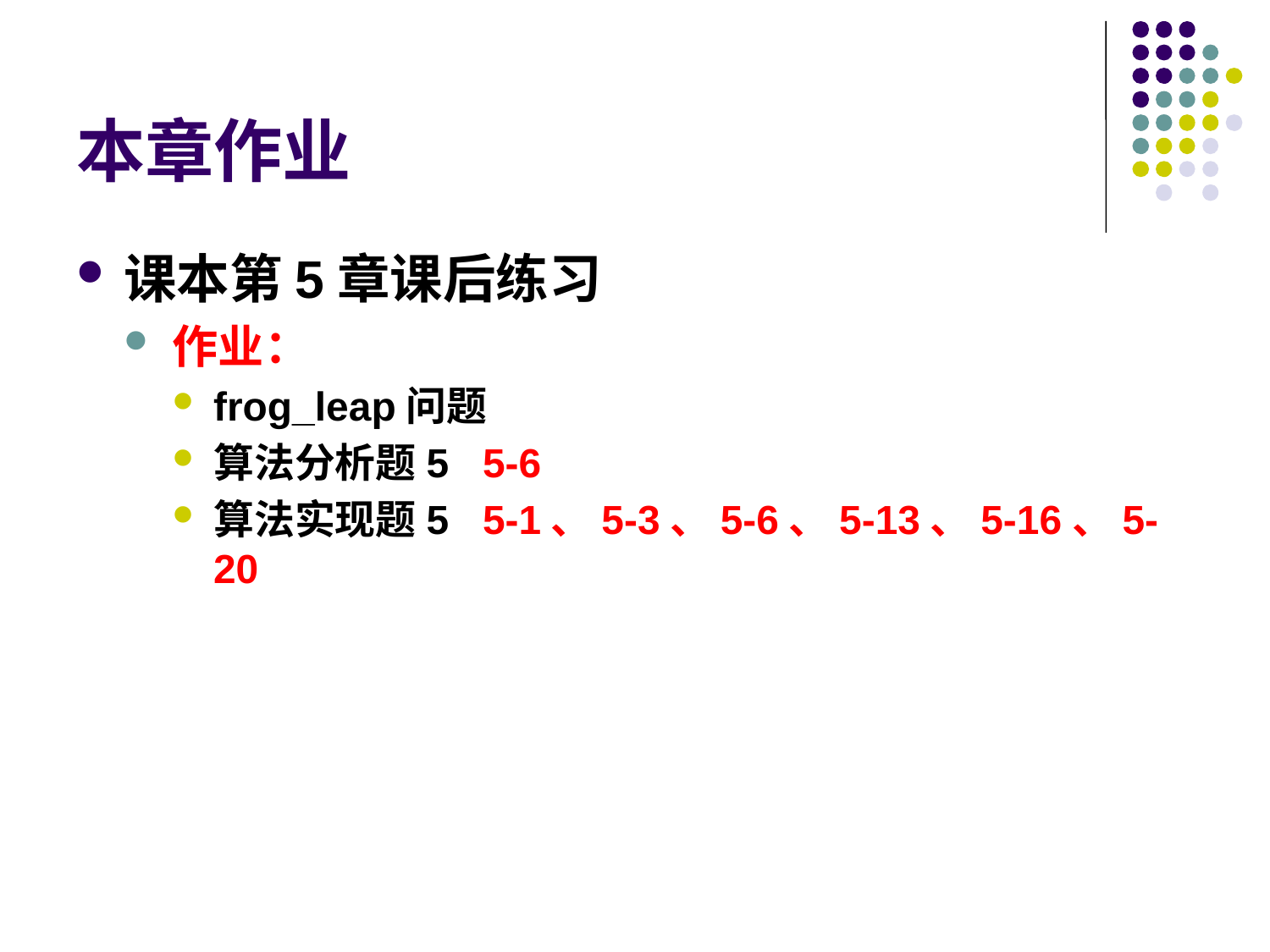

# 本章作业
课本第5章课后练习
作业：
frog_leap问题
算法分析题5   5-6
算法实现题5   5-1、5-3、5-6、5-13、5-16、5-20